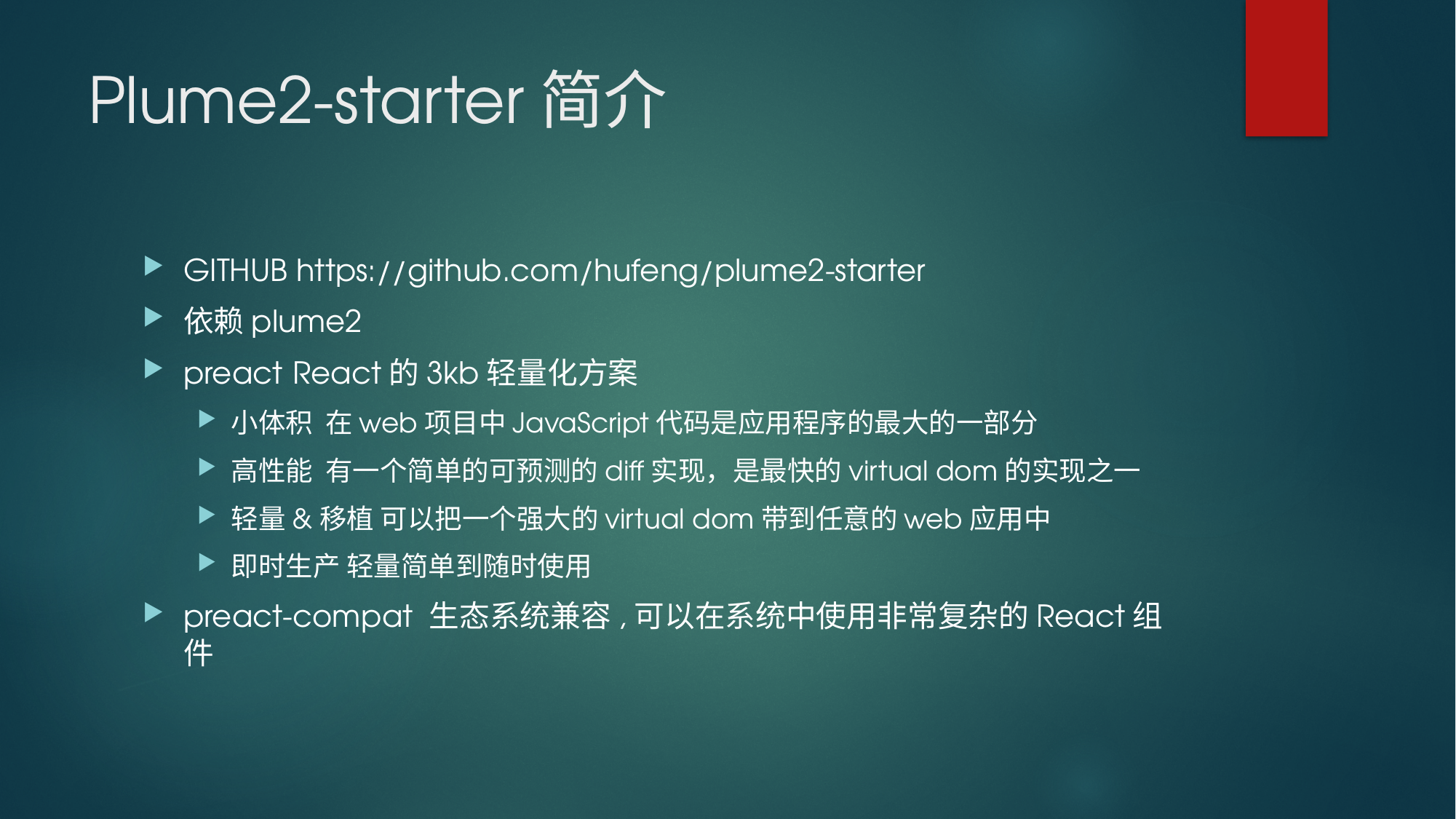

# Plume2-starter简介
GITHUB https://github.com/hufeng/plume2-starter
依赖plume2
preact 	React的3kb轻量化方案
小体积  在web项目中JavaScript代码是应用程序的最大的一部分
高性能  有一个简单的可预测的diff实现，是最快的virtual dom的实现之一
轻量&移植 可以把一个强大的virtual dom带到任意的web应用中
即时生产 轻量简单到随时使用
preact-compat 生态系统兼容,可以在系统中使用非常复杂的React组件